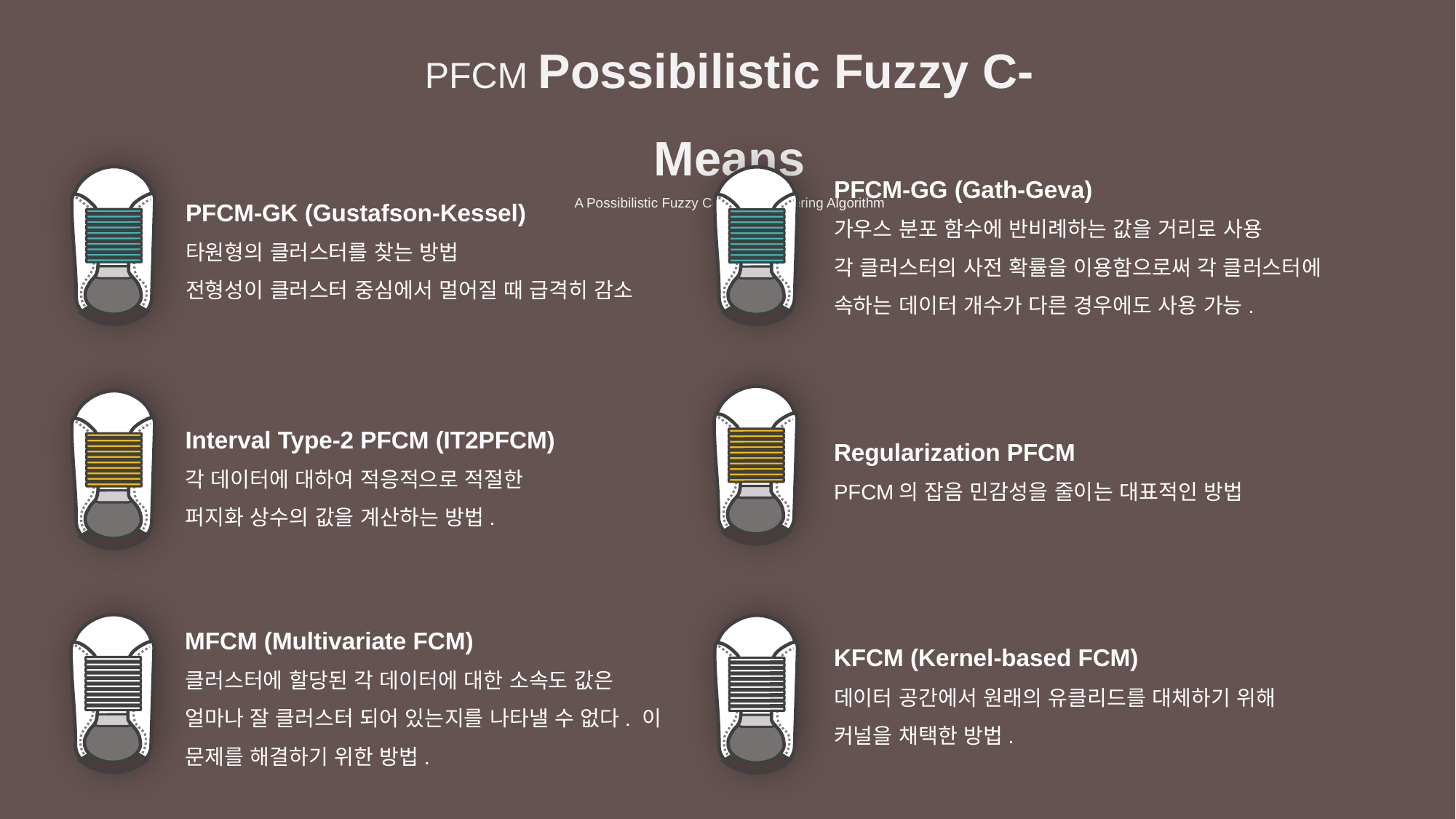

PFCM Possibilistic Fuzzy C-Means
A Possibilistic Fuzzy C-Means Clustering Algorithm
PFCM-GG (Gath-Geva)
가우스 분포 함수에 반비례하는 값을 거리로 사용
각 클러스터의 사전 확률을 이용함으로써 각 클러스터에 속하는 데이터 개수가 다른 경우에도 사용 가능.

PFCM-GK (Gustafson-Kessel)
타원형의 클러스터를 찾는 방법
전형성이 클러스터 중심에서 멀어질 때 급격히 감소

Interval Type-2 PFCM (IT2PFCM)
각 데이터에 대하여 적응적으로 적절한 퍼지화 상수의 값을 계산하는 방법.
Regularization PFCM
PFCM의 잡음 민감성을 줄이는 대표적인 방법
MFCM (Multivariate FCM)
클러스터에 할당된 각 데이터에 대한 소속도 값은 얼마나 잘 클러스터 되어 있는지를 나타낼 수 없다. 이 문제를 해결하기 위한 방법.

KFCM (Kernel-based FCM)
데이터 공간에서 원래의 유클리드를 대체하기 위해 커널을 채택한 방법.